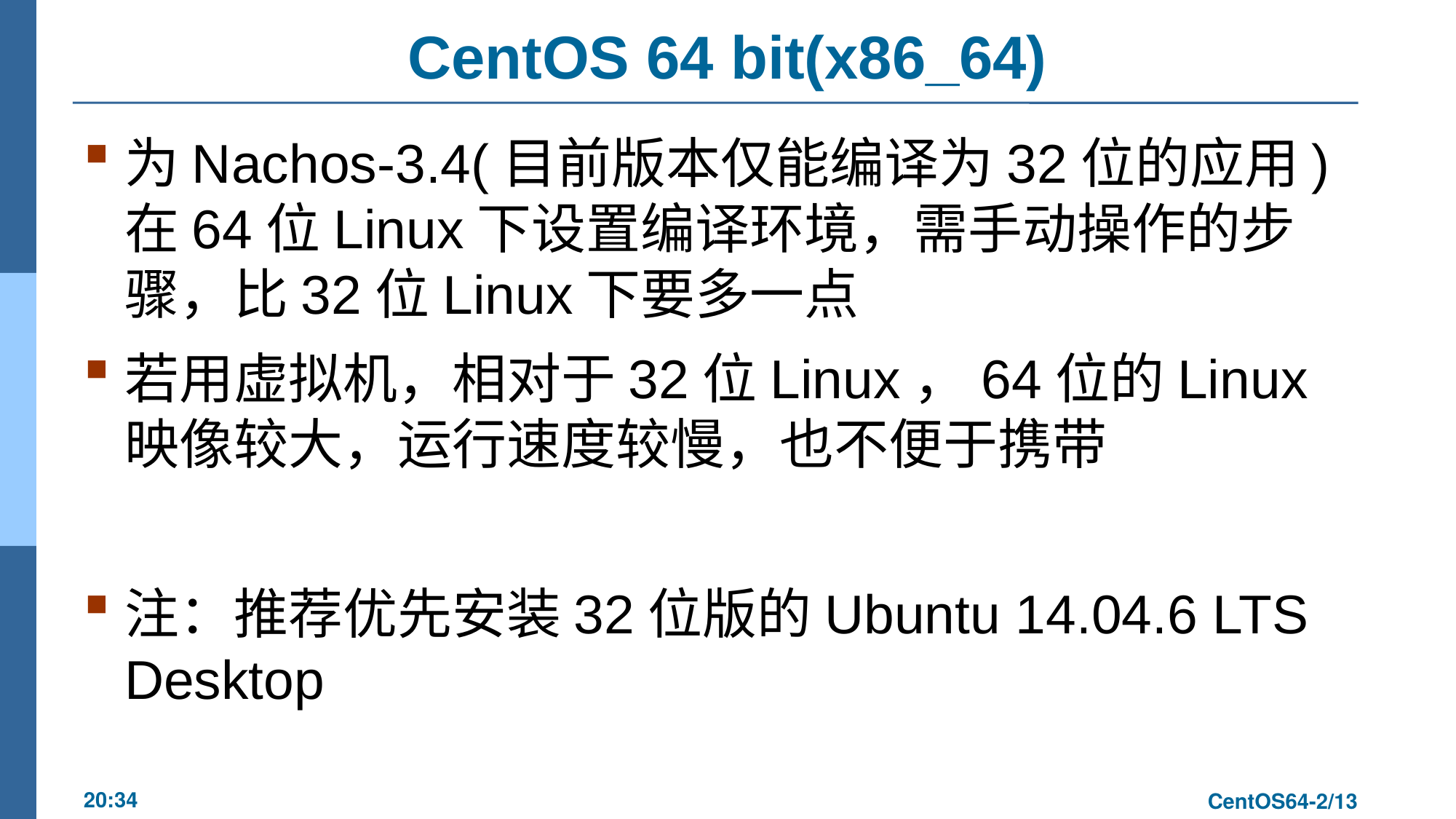

# CentOS 64 bit(x86_64)
为Nachos-3.4(目前版本仅能编译为32位的应用)在64位Linux下设置编译环境，需手动操作的步骤，比32位Linux下要多一点
若用虚拟机，相对于32位Linux，64位的Linux映像较大，运行速度较慢，也不便于携带

注：推荐优先安装32位版的Ubuntu 14.04.6 LTS Desktop